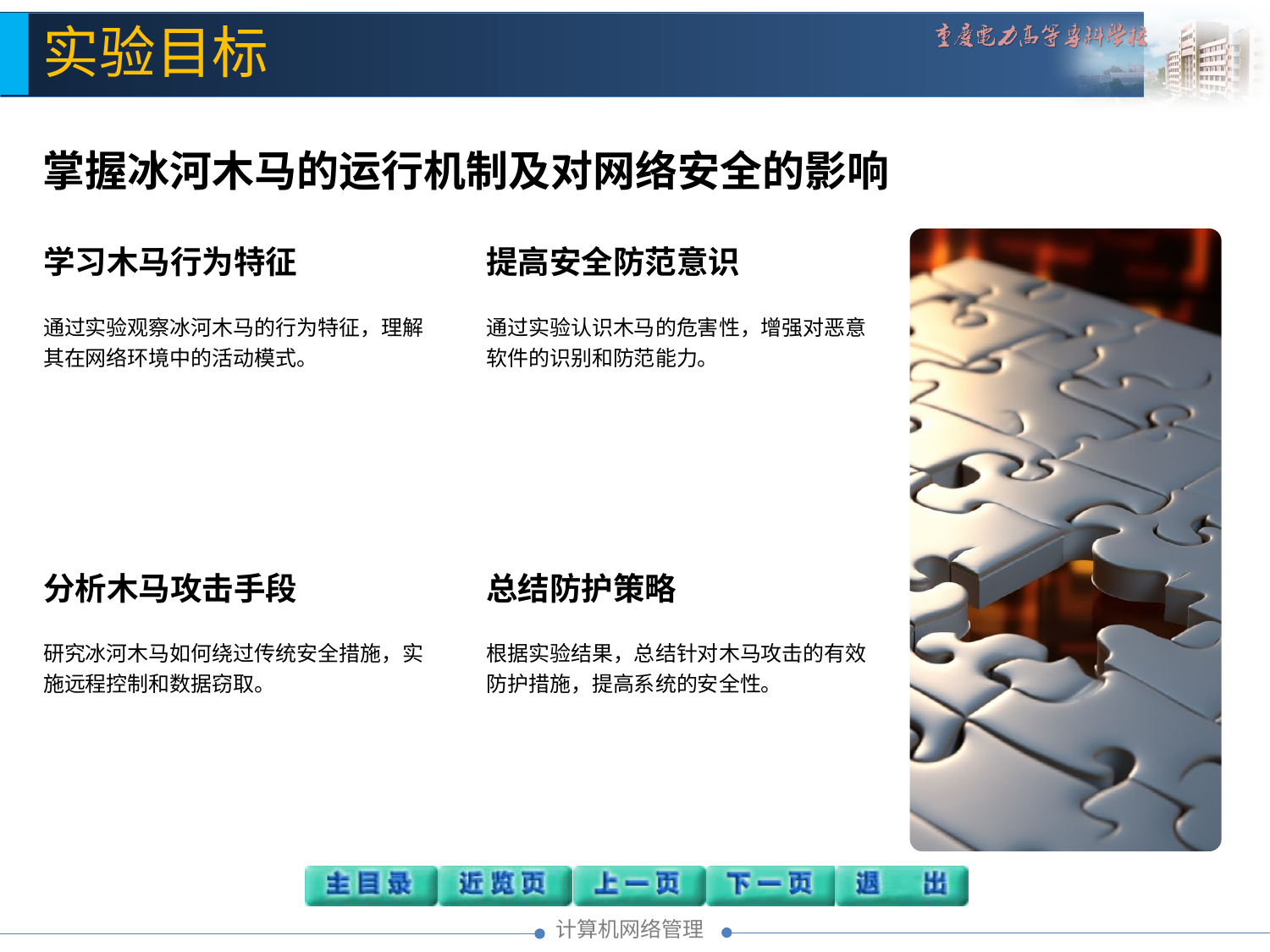

实验目标
掌握冰河木马的运行机制及对网络安全的影响
学习木马行为特征
通过实验观察冰河木马的行为特征，理解其在网络环境中的活动模式。
提高安全防范意识
通过实验认识木马的危害性，增强对恶意软件的识别和防范能力。
分析木马攻击手段
研究冰河木马如何绕过传统安全措施，实施远程控制和数据窃取。
总结防护策略
根据实验结果，总结针对木马攻击的有效防护措施，提高系统的安全性。